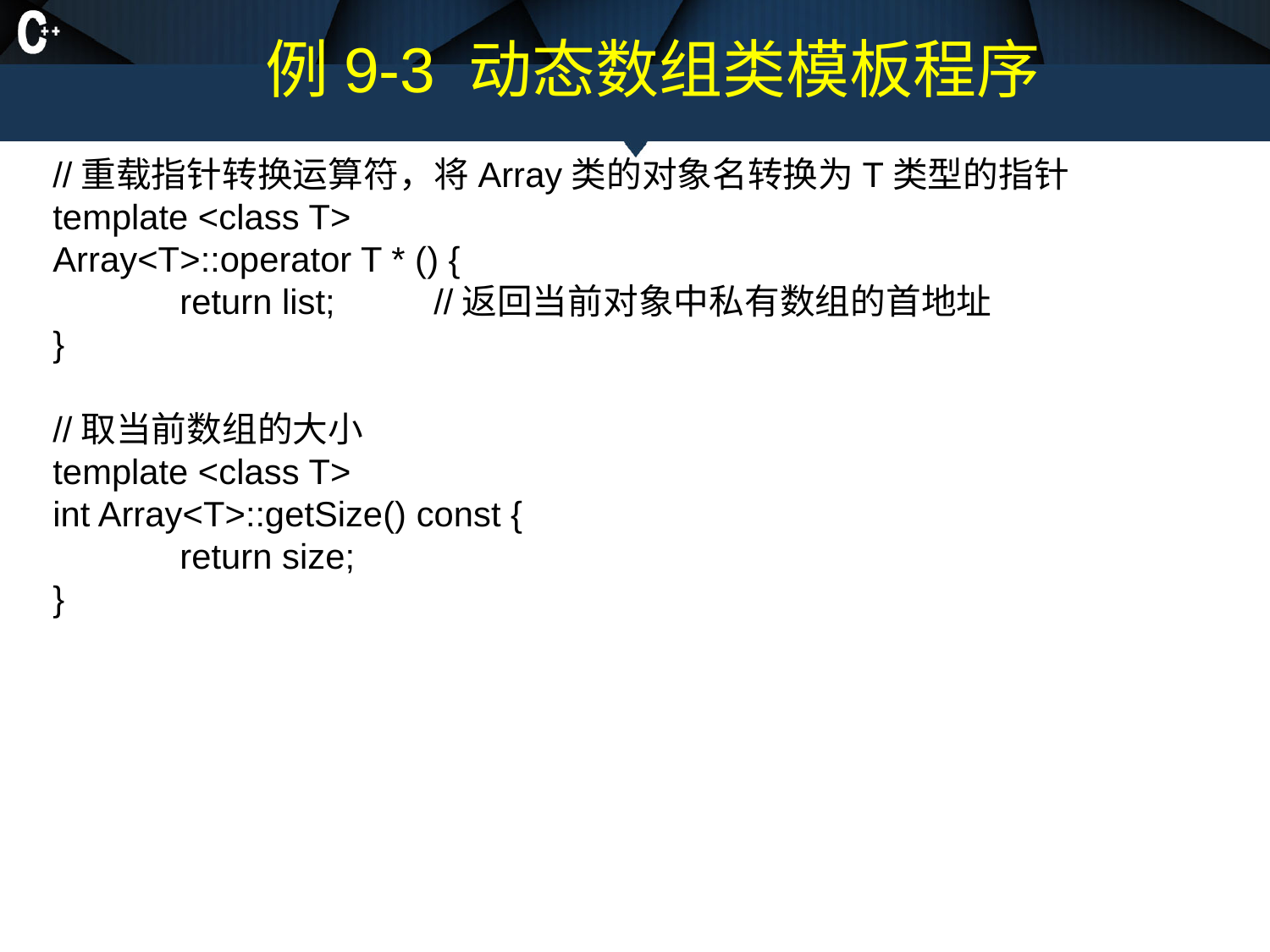

# 例9-3 动态数组类模板程序
//重载指针转换运算符，将Array类的对象名转换为T类型的指针
template <class T>
Array<T>::operator T * () {
	return list;	//返回当前对象中私有数组的首地址
}

//取当前数组的大小
template <class T>
int Array<T>::getSize() const {
	return size;
}